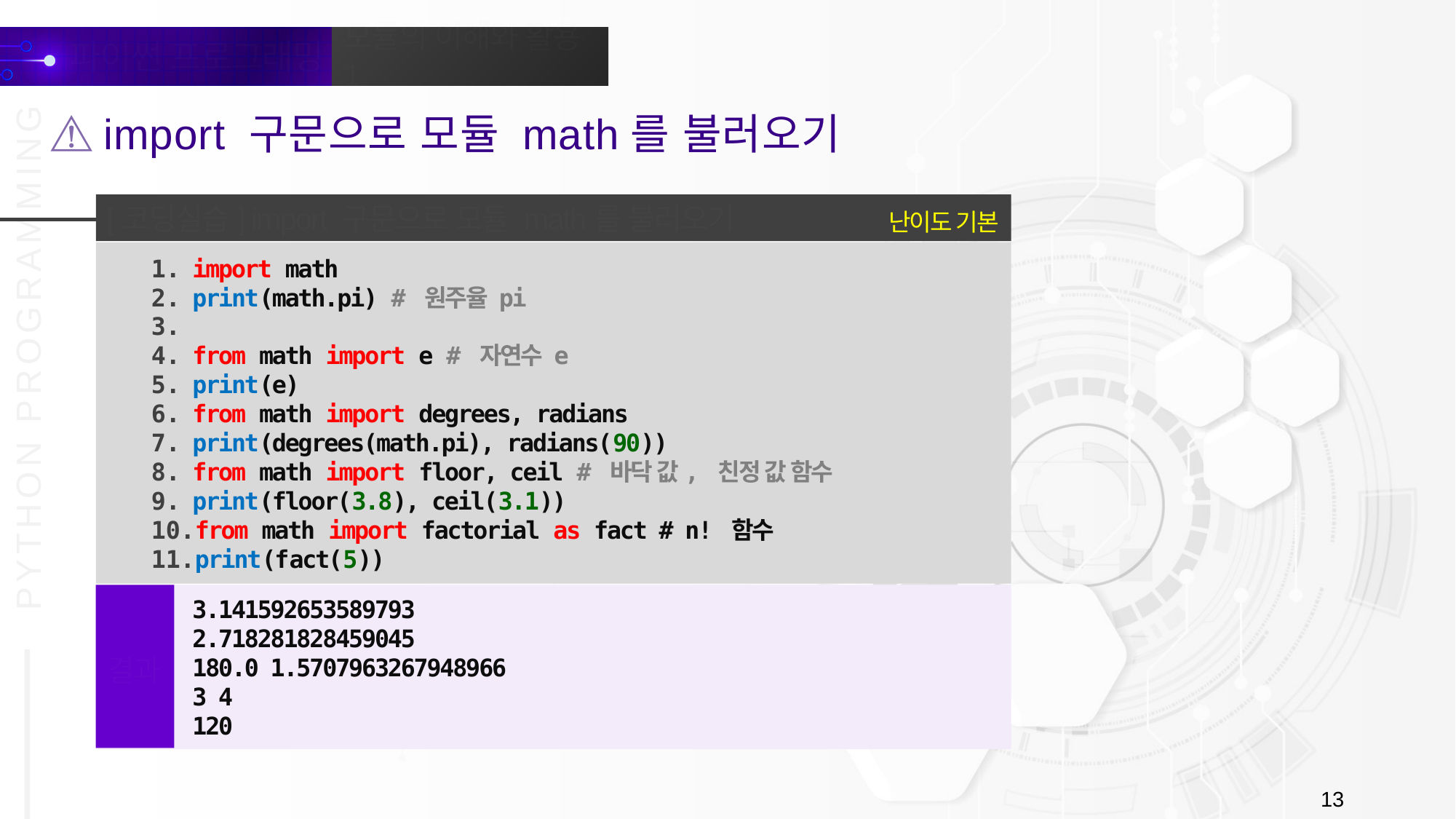

import 구문으로 모듈 math를 불러오기

[코딩실습] import 구문으로 모듈 math를 불러오기
난이도 기본
import math
print(math.pi) # 원주율 pi

from math import e # 자연수 e
print(e)
from math import degrees, radians
print(degrees(math.pi), radians(90))
from math import floor, ceil # 바닥 값, 친정 값 함수
print(floor(3.8), ceil(3.1))
from math import factorial as fact # n! 함수
print(fact(5))
3.141592653589793
2.718281828459045
180.0 1.5707963267948966
3 4
120

결과
13